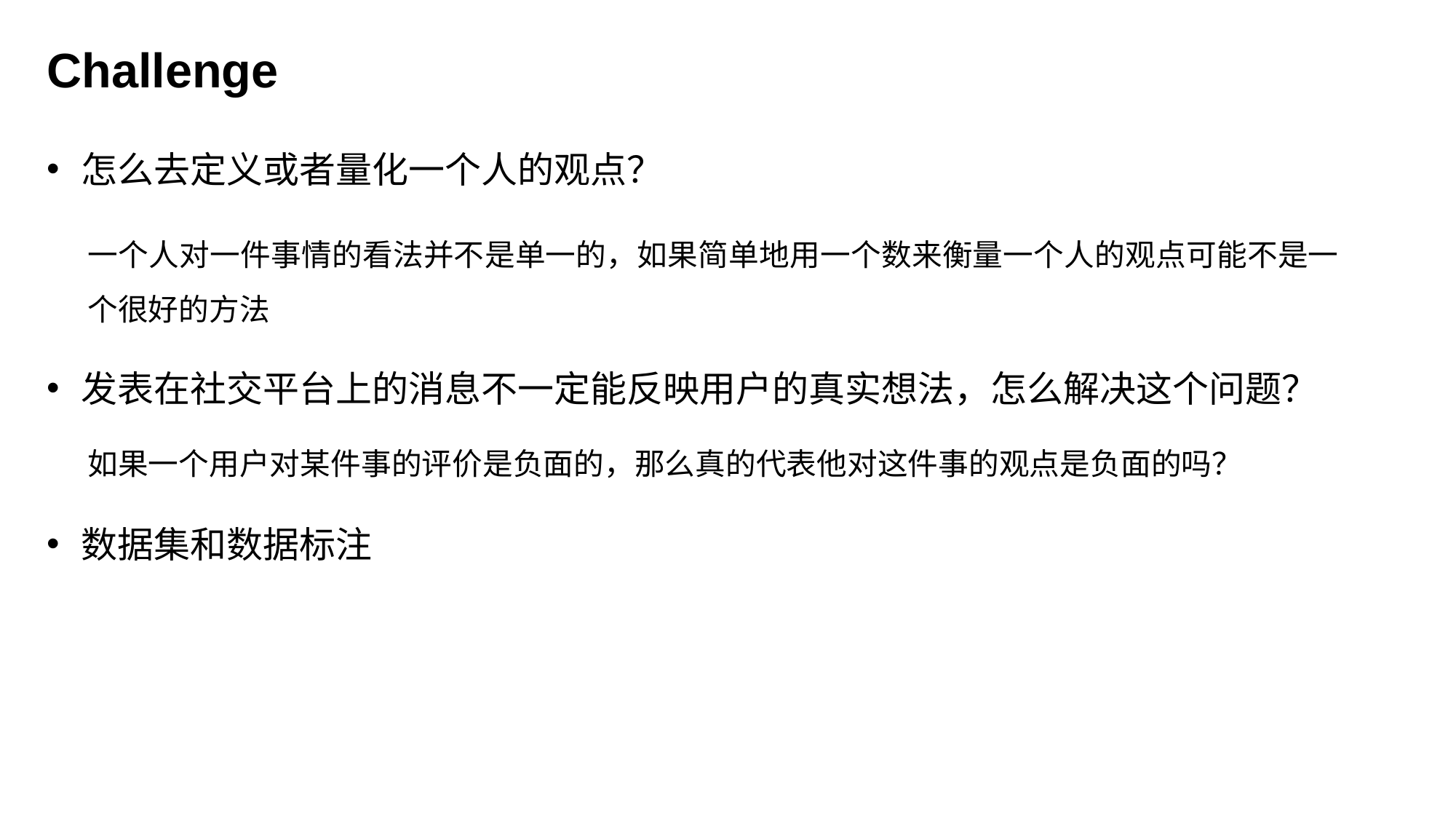

Challenge
怎么去定义或者量化一个人的观点？
一个人对一件事情的看法并不是单一的，如果简单地用一个数来衡量一个人的观点可能不是一个很好的方法

发表在社交平台上的消息不一定能反映用户的真实想法，怎么解决这个问题？
如果一个用户对某件事的评价是负面的，那么真的代表他对这件事的观点是负面的吗？
数据集和数据标注